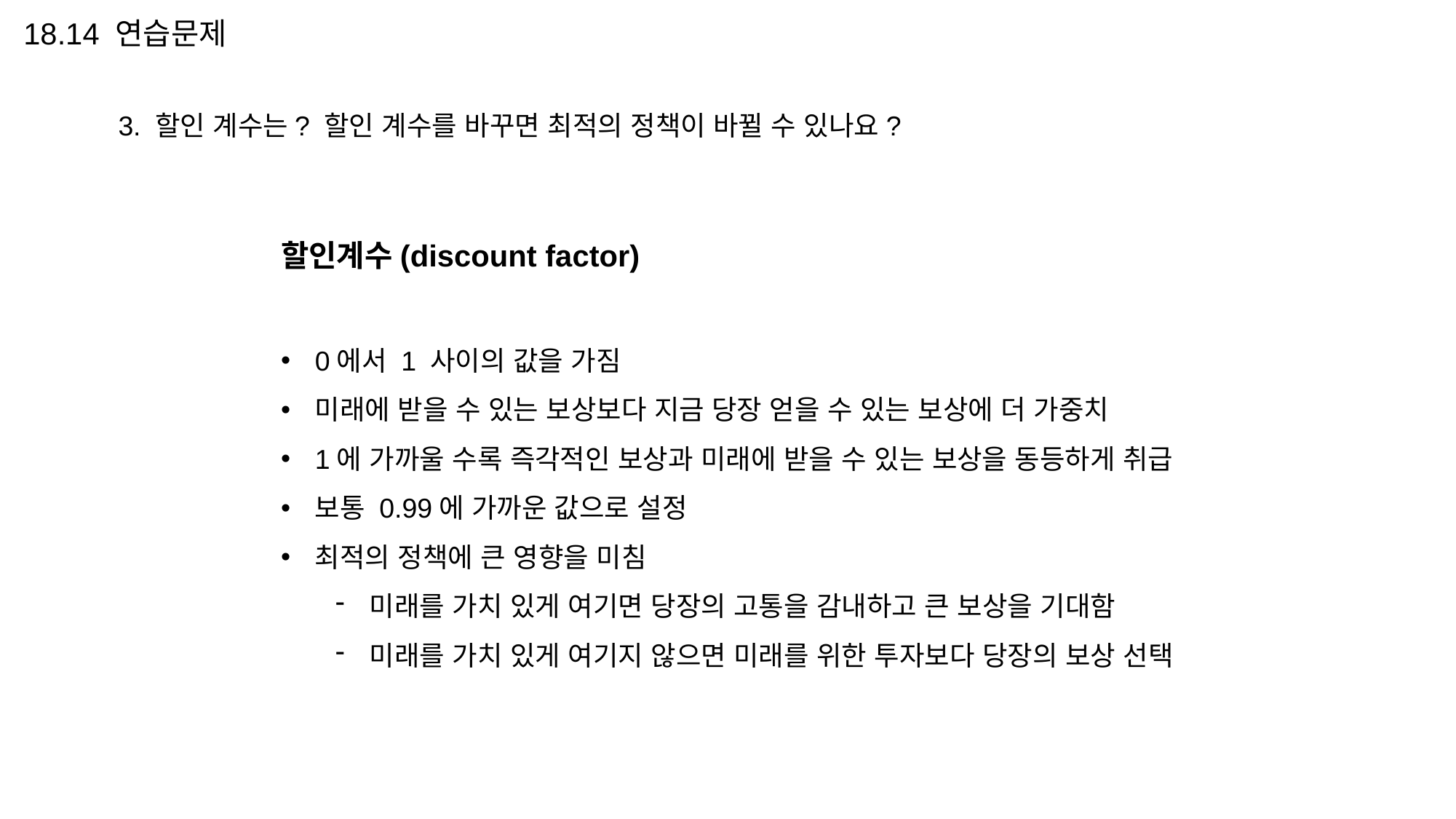

# 18.14 연습문제
3. 할인 계수는? 할인 계수를 바꾸면 최적의 정책이 바뀔 수 있나요?
할인계수(discount factor)

0에서 1 사이의 값을 가짐
미래에 받을 수 있는 보상보다 지금 당장 얻을 수 있는 보상에 더 가중치
1에 가까울 수록 즉각적인 보상과 미래에 받을 수 있는 보상을 동등하게 취급
보통 0.99에 가까운 값으로 설정
최적의 정책에 큰 영향을 미침
미래를 가치 있게 여기면 당장의 고통을 감내하고 큰 보상을 기대함
미래를 가치 있게 여기지 않으면 미래를 위한 투자보다 당장의 보상 선택